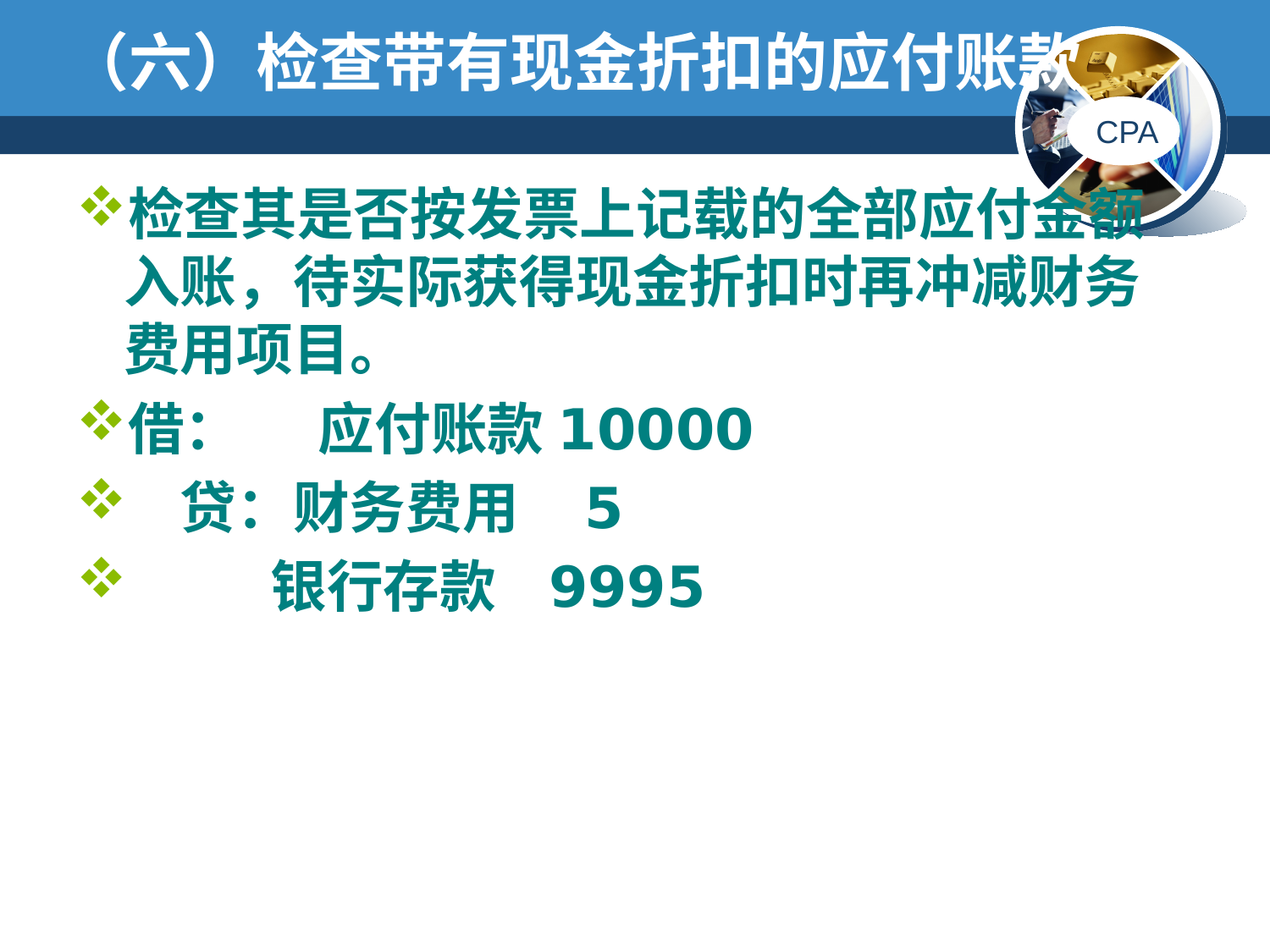

# （六）检查带有现金折扣的应付账款
检查其是否按发票上记载的全部应付金额入账，待实际获得现金折扣时再冲减财务费用项目。
借：      应付账款10000
   贷：财务费用    5
          银行存款   9995